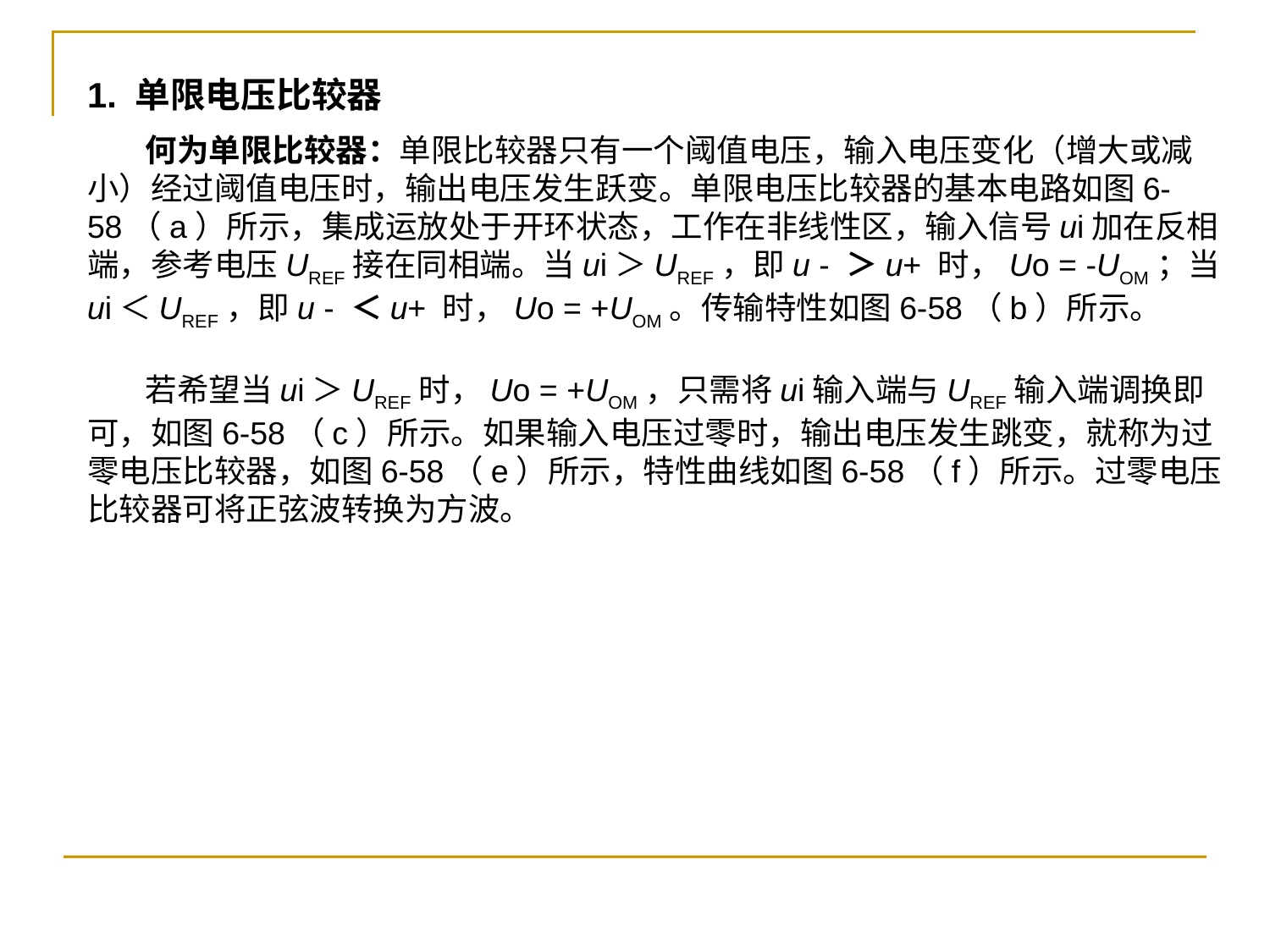

1. 单限电压比较器
       何为单限比较器：单限比较器只有一个阈值电压，输入电压变化（增大或减小）经过阈值电压时，输出电压发生跃变。单限电压比较器的基本电路如图6-58（a）所示，集成运放处于开环状态，工作在非线性区，输入信号ui加在反相端，参考电压UREF接在同相端。当ui＞UREF，即u - ＞u+ 时，Uo = -UOM；当ui＜UREF，即u - ＜u+ 时，Uo = +UOM。传输特性如图6-58（b）所示。

       若希望当ui＞UREF时，Uo = +UOM，只需将ui输入端与UREF输入端调换即可，如图6-58（c）所示。如果输入电压过零时，输出电压发生跳变，就称为过零电压比较器，如图6-58（e）所示，特性曲线如图6-58（f）所示。过零电压比较器可将正弦波转换为方波。